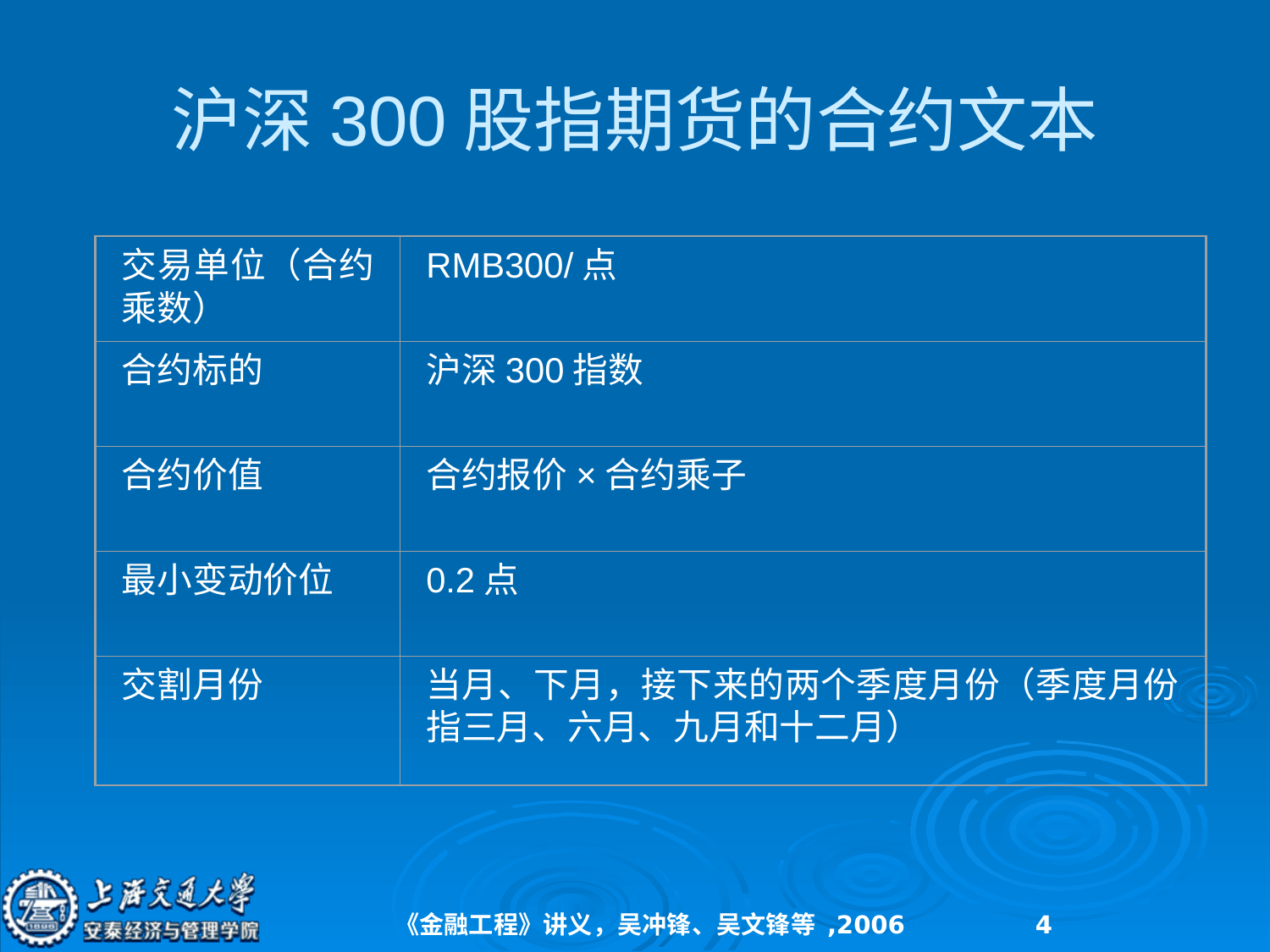

# 沪深300股指期货的合约文本

交易单位（合约乘数）

RMB300/点

合约标的

沪深300指数

合约价值

合约报价×合约乘子

最小变动价位

0.2点

交割月份

当月、下月，接下来的两个季度月份（季度月份指三月、六月、九月和十二月）